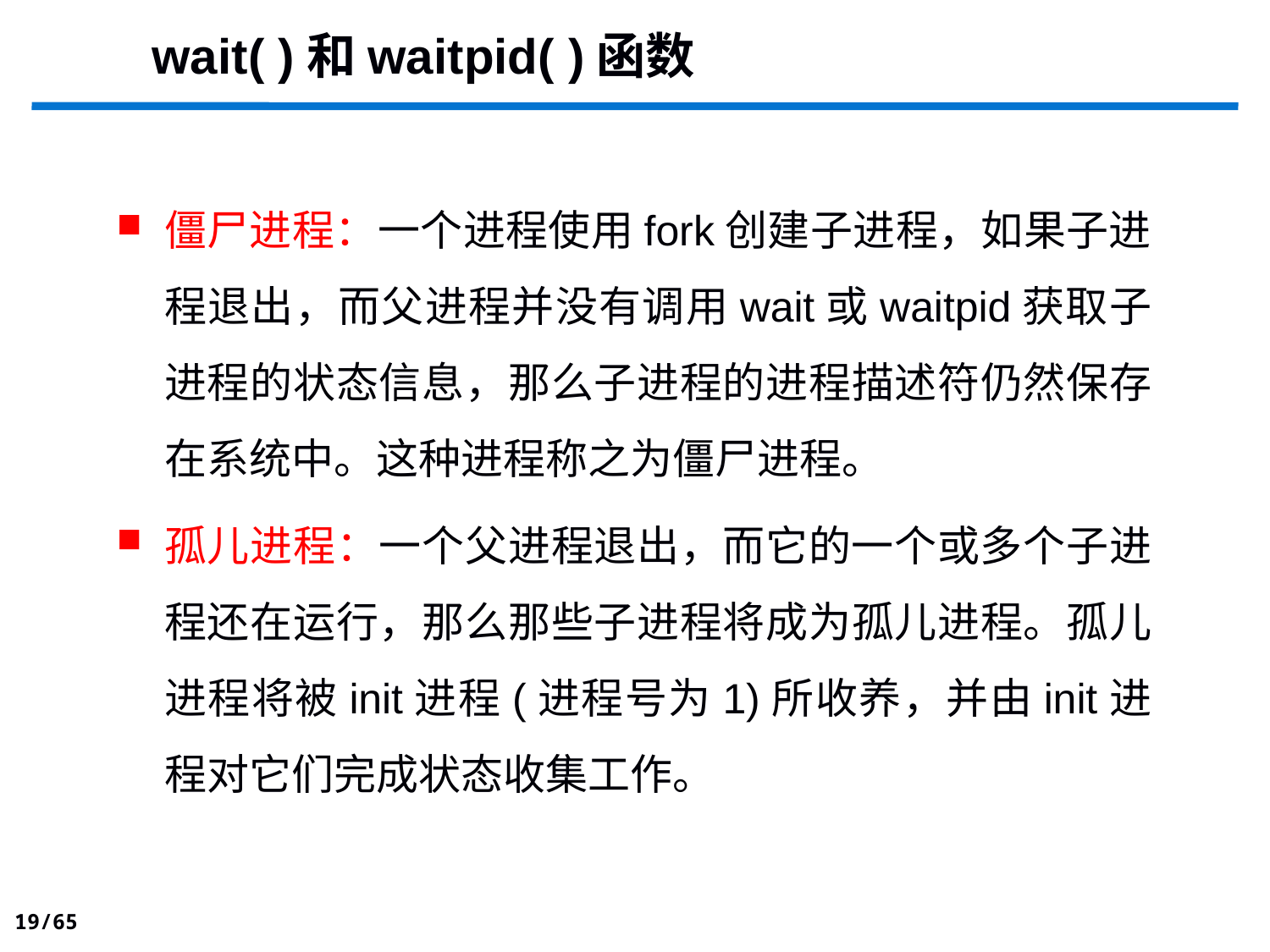

wait( )和waitpid( )函数
僵尸进程：一个进程使用fork创建子进程，如果子进程退出，而父进程并没有调用wait或waitpid获取子进程的状态信息，那么子进程的进程描述符仍然保存在系统中。这种进程称之为僵尸进程。
孤儿进程：一个父进程退出，而它的一个或多个子进程还在运行，那么那些子进程将成为孤儿进程。孤儿进程将被init进程(进程号为1)所收养，并由init进程对它们完成状态收集工作。